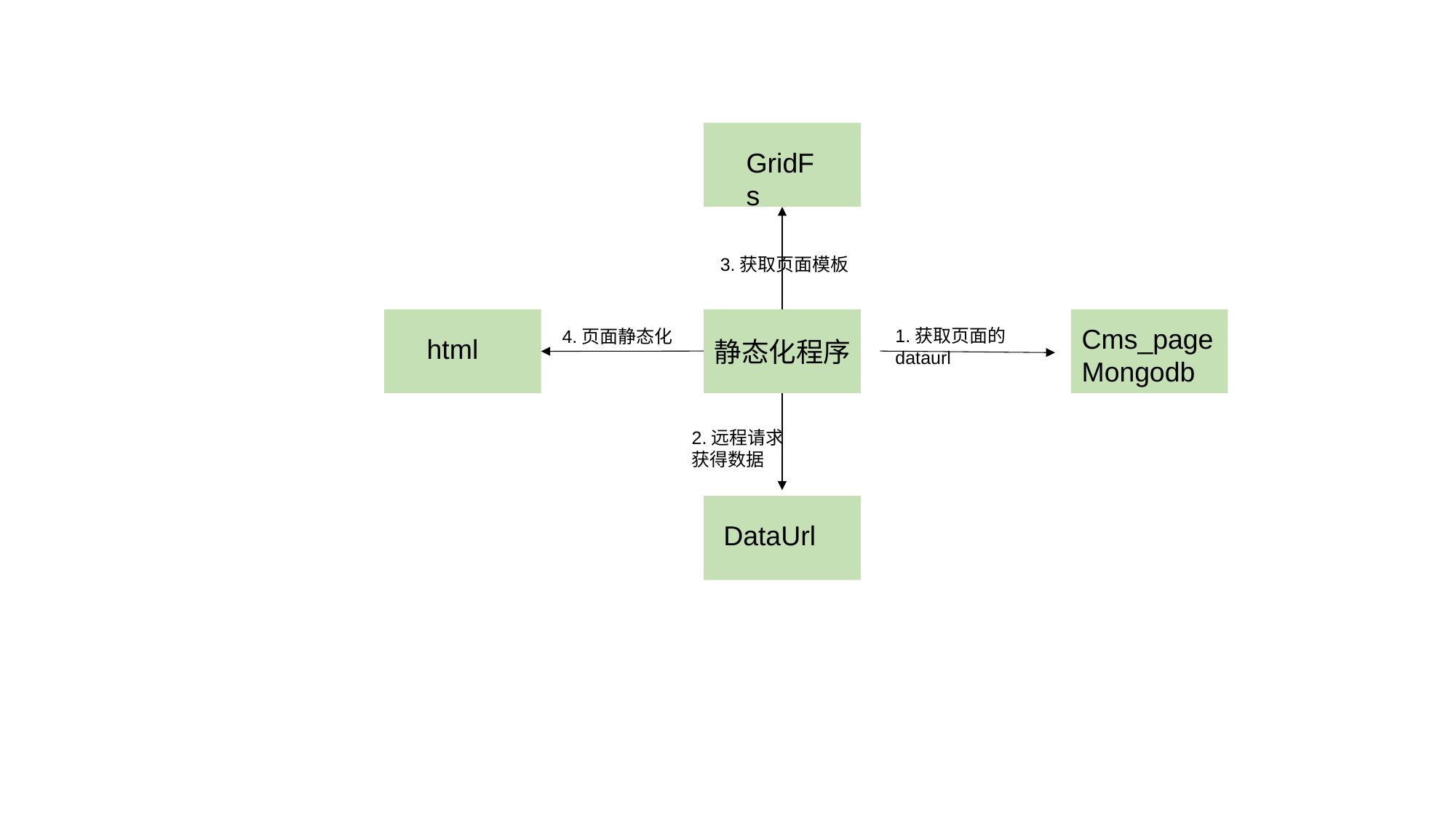

GridFs
3.获取页面模板

Cms_page
Mongodb
1.获取页面的dataurl
4.页面静态化
html
静态化程序
2.远程请求
获得数据

DataUrl